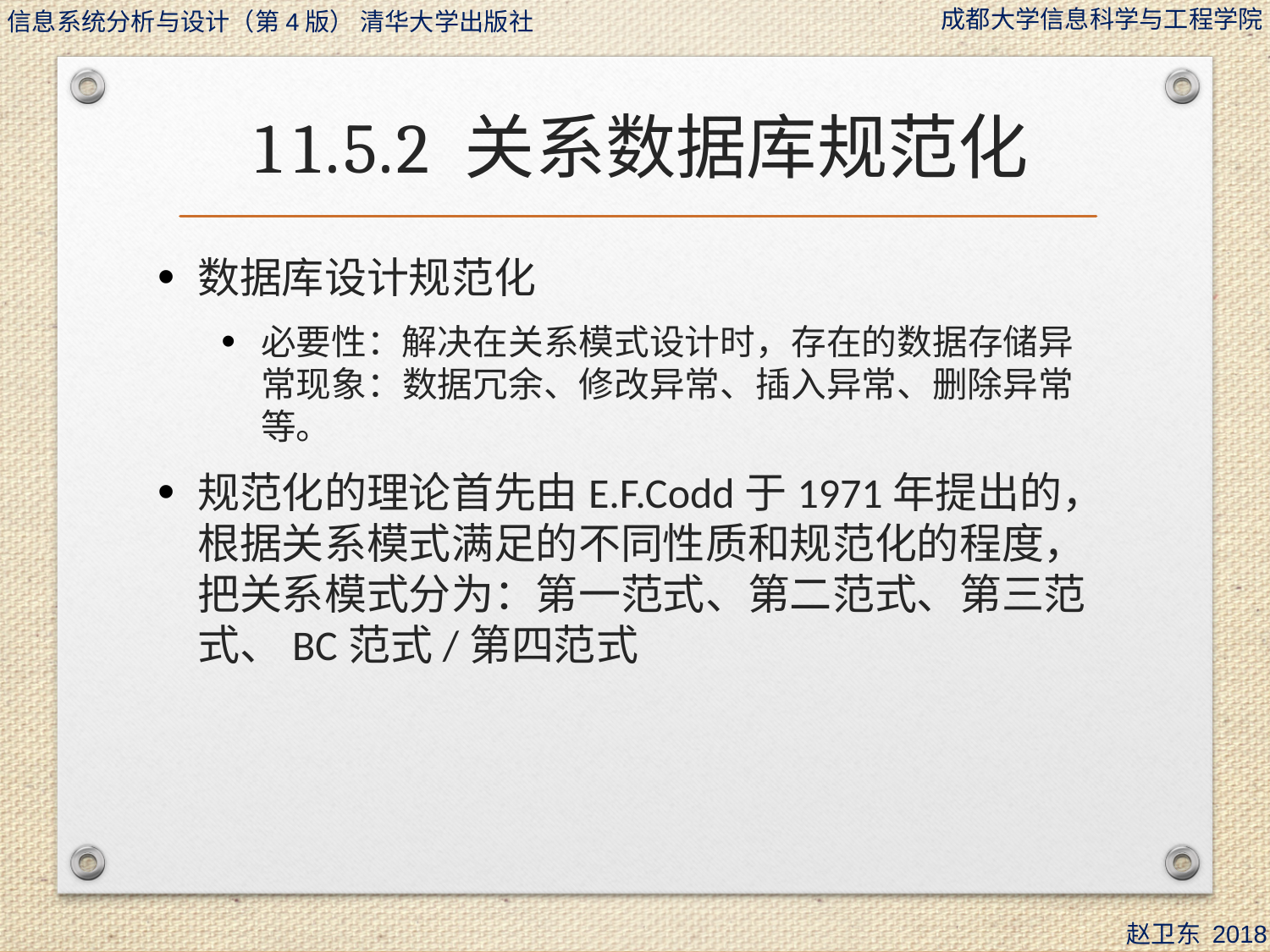

# 11.5.2 关系数据库规范化
数据库设计规范化
必要性：解决在关系模式设计时，存在的数据存储异常现象：数据冗余、修改异常、插入异常、删除异常等。
规范化的理论首先由E.F.Codd于1971年提出的，根据关系模式满足的不同性质和规范化的程度，把关系模式分为：第一范式、第二范式、第三范式、BC范式/第四范式